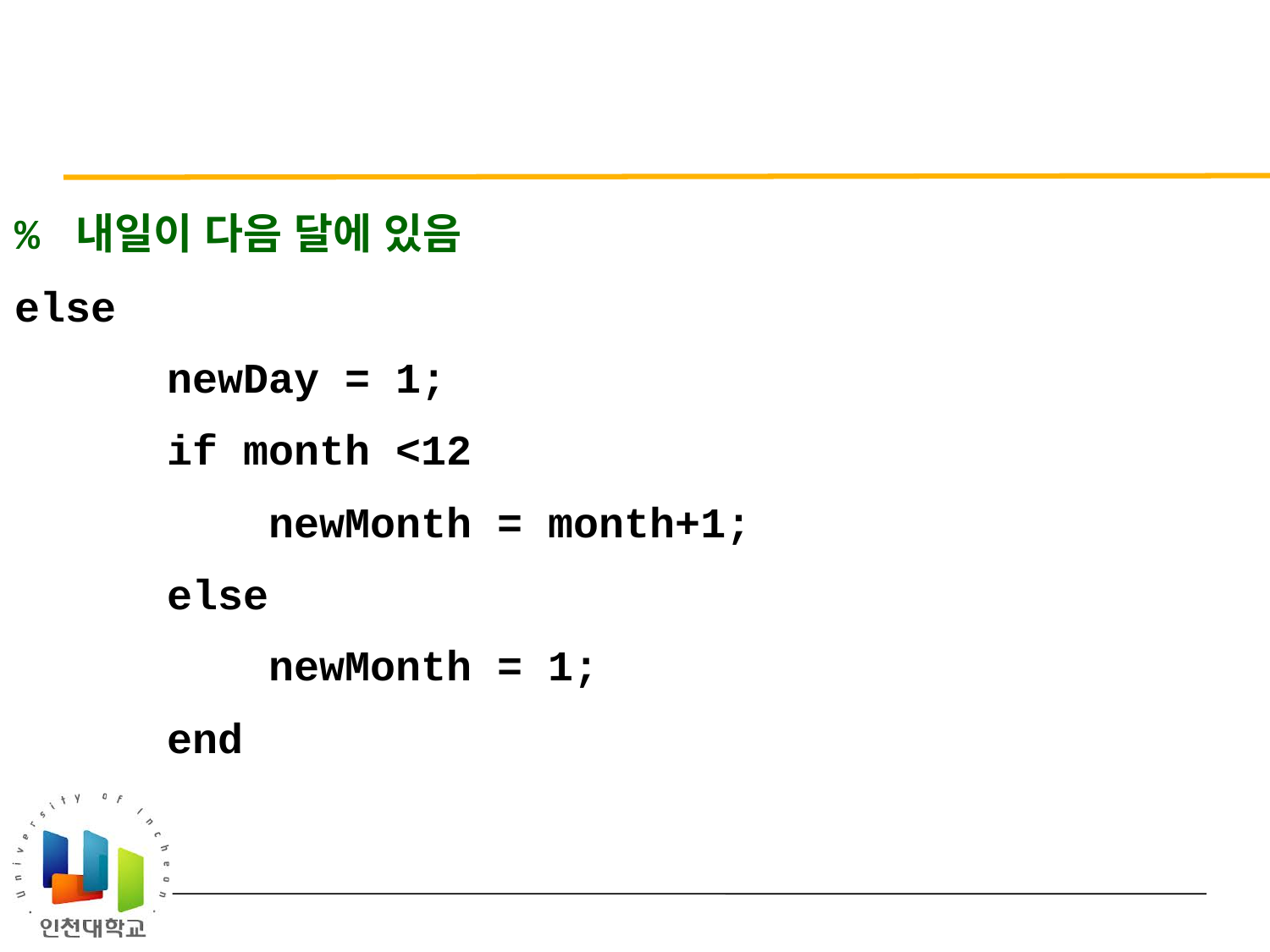

% 내일이 다음 달에 있음
else
      newDay = 1;
      if month <12
          newMonth = month+1;
      else
          newMonth = 1;
      end
Insight Through Computing